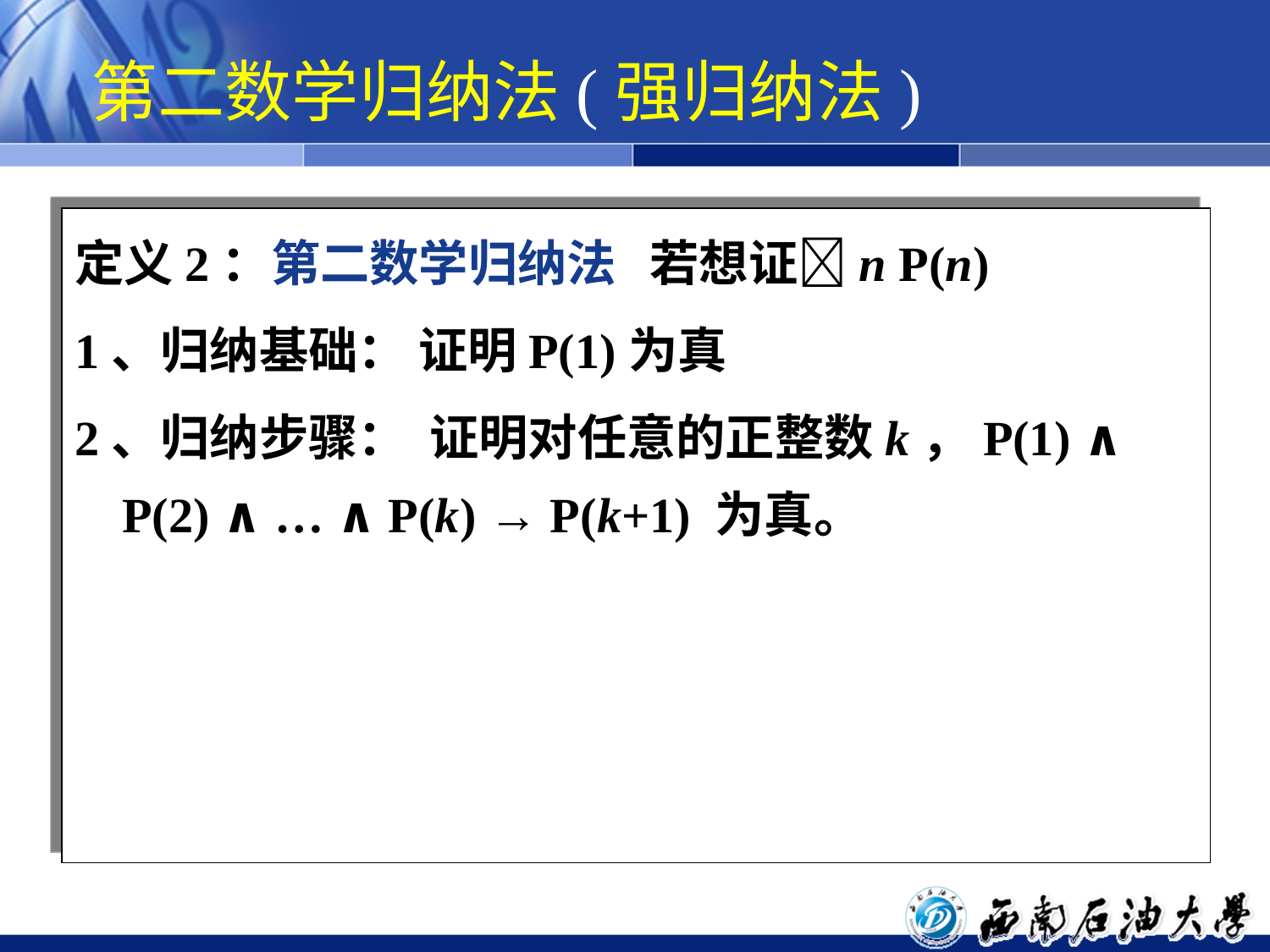

# 第二数学归纳法(强归纳法)
定义2：第二数学归纳法   若想证∀n P(n)
1、归纳基础： 证明P(1)为真
2、归纳步骤：  证明对任意的正整数k，P(1) ∧ P(2) ∧ … ∧ P(k) → P(k+1) 为真。